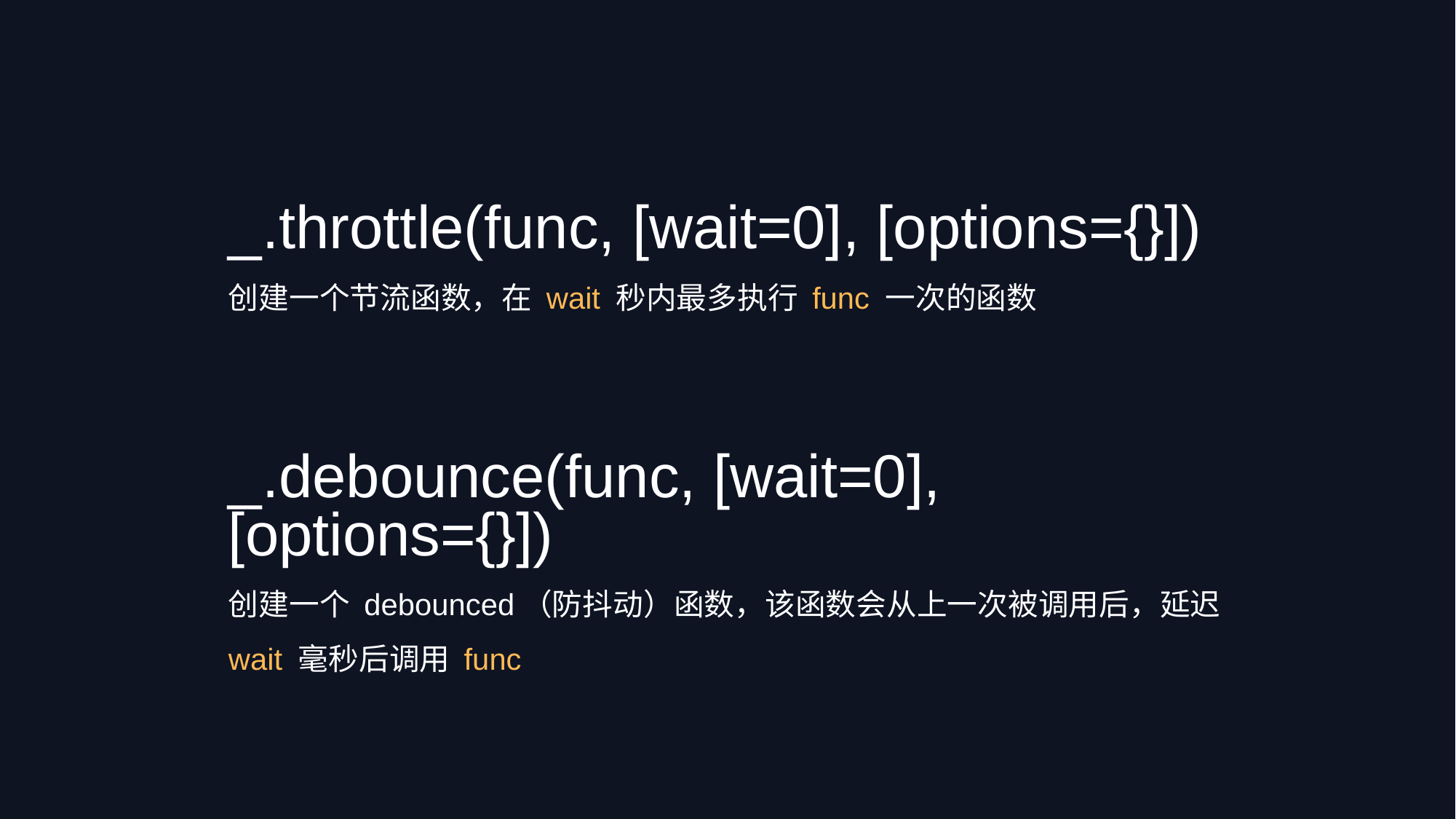

_.throttle(func, [wait=0], [options={}])
创建一个节流函数，在 wait 秒内最多执行 func 一次的函数
_.debounce(func, [wait=0], [options={}])
创建一个 debounced（防抖动）函数，该函数会从上一次被调用后，延迟 wait 毫秒后调用 func